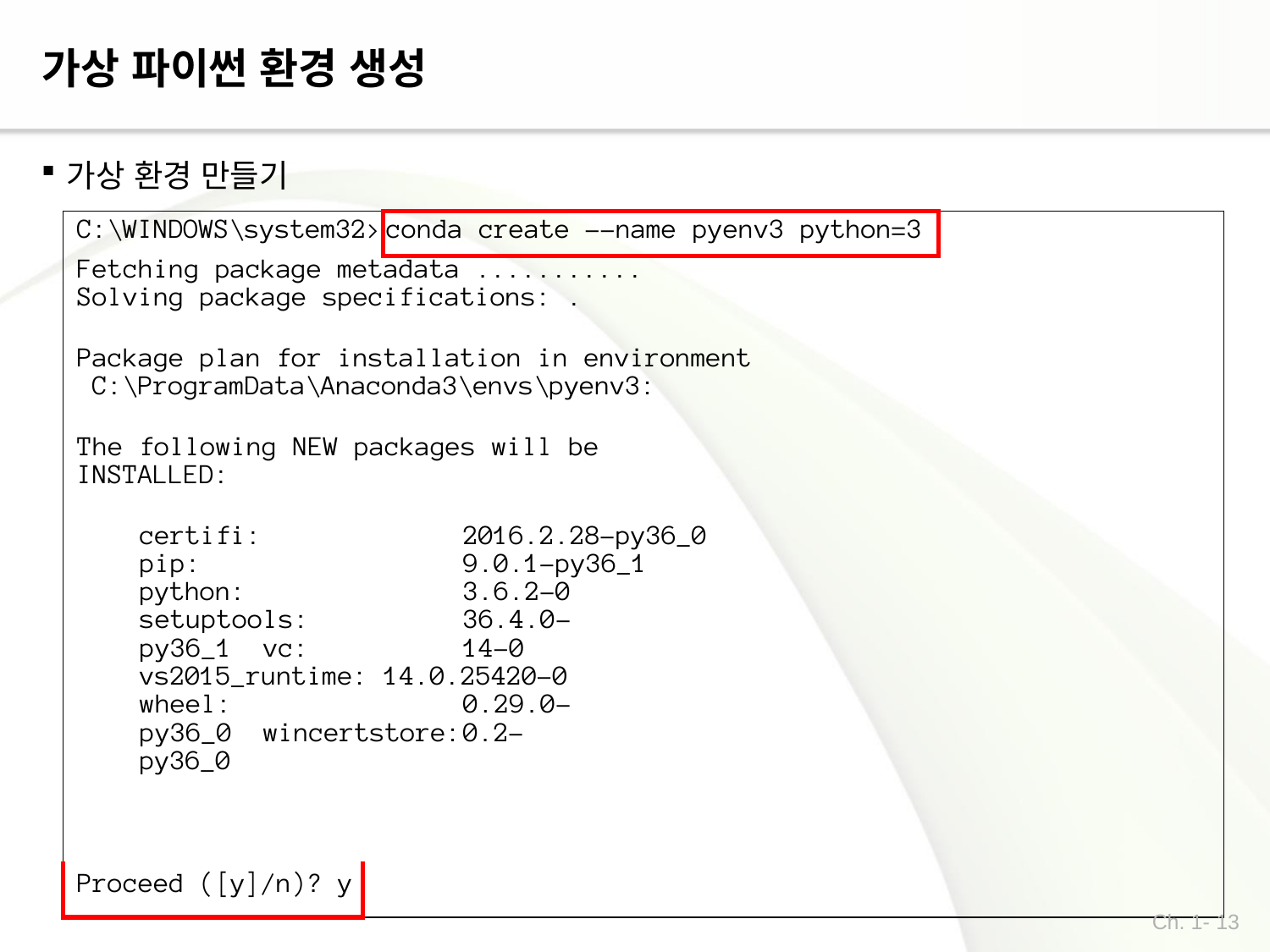

# 가상 파이썬 환경 생성
가상 환경 만들기
| C:\WINDOWS\system32> |  | conda create --name pyenv3 python=3 |  |
| --- | --- | --- | --- |
| Fetching package metadata ........... Solving package specifications: . Package plan for installation in environment C:\ProgramData\Anaconda3\envs\pyenv3: The following NEW packages will be INSTALLED: certifi: 2016.2.28-py36\_0 pip: 9.0.1-py36\_1 python: 3.6.2-0 setuptools: 36.4.0-py36\_1 vc: 14-0 vs2015\_runtime: 14.0.25420-0 wheel: 0.29.0-py36\_0 wincertstore: 0.2-py36\_0 |  |  |  |
| Proceed ([y]/n)? y |  |  |  |
Ch. 1- 13